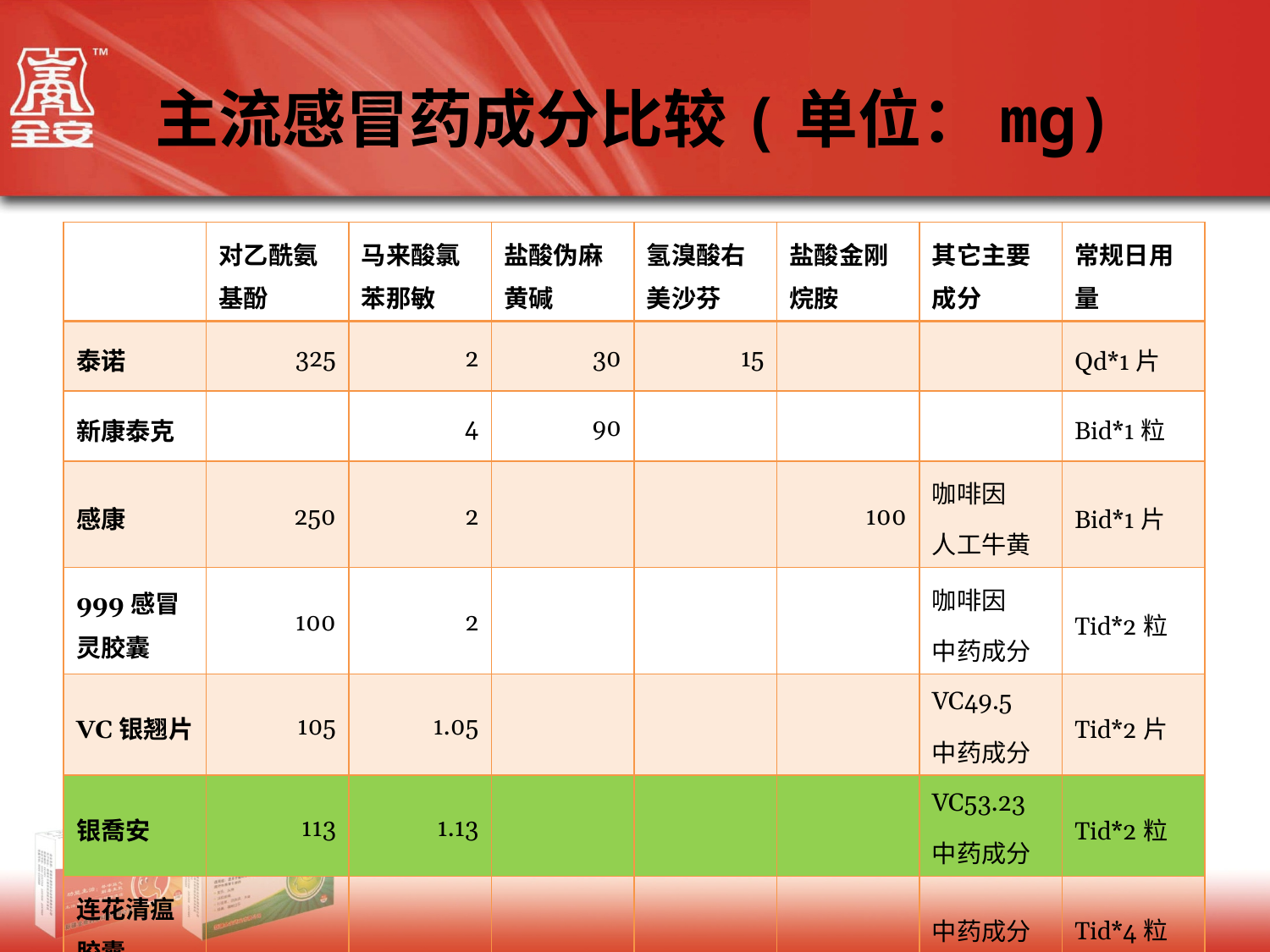

# 主流感冒药成分比较(单位：mg)
|  | 对乙酰氨基酚 | 马来酸氯苯那敏 | 盐酸伪麻黄碱 | 氢溴酸右美沙芬 | 盐酸金刚烷胺 | 其它主要成分 | 常规日用量 |
| --- | --- | --- | --- | --- | --- | --- | --- |
| 泰诺 | 325 | 2 | 30 | 15 |  |  | Qd\*1片 |
| 新康泰克 |  | 4 | 90 |  |  |  | Bid\*1粒 |
| 感康 | 250 | 2 |  |  | 100 | 咖啡因 人工牛黄 | Bid\*1片 |
| 999感冒灵胶囊 | 100 | 2 |  |  |  | 咖啡因 中药成分 | Tid\*2粒 |
| VC银翘片 | 105 | 1.05 |  |  |  | VC49.5 中药成分 | Tid\*2片 |
| 银喬安 | 113 | 1.13 |  |  |  | VC53.23 中药成分 | Tid\*2粒 |
| 连花清瘟胶囊 |  |  |  |  |  | 中药成分 | Tid\*4粒 |